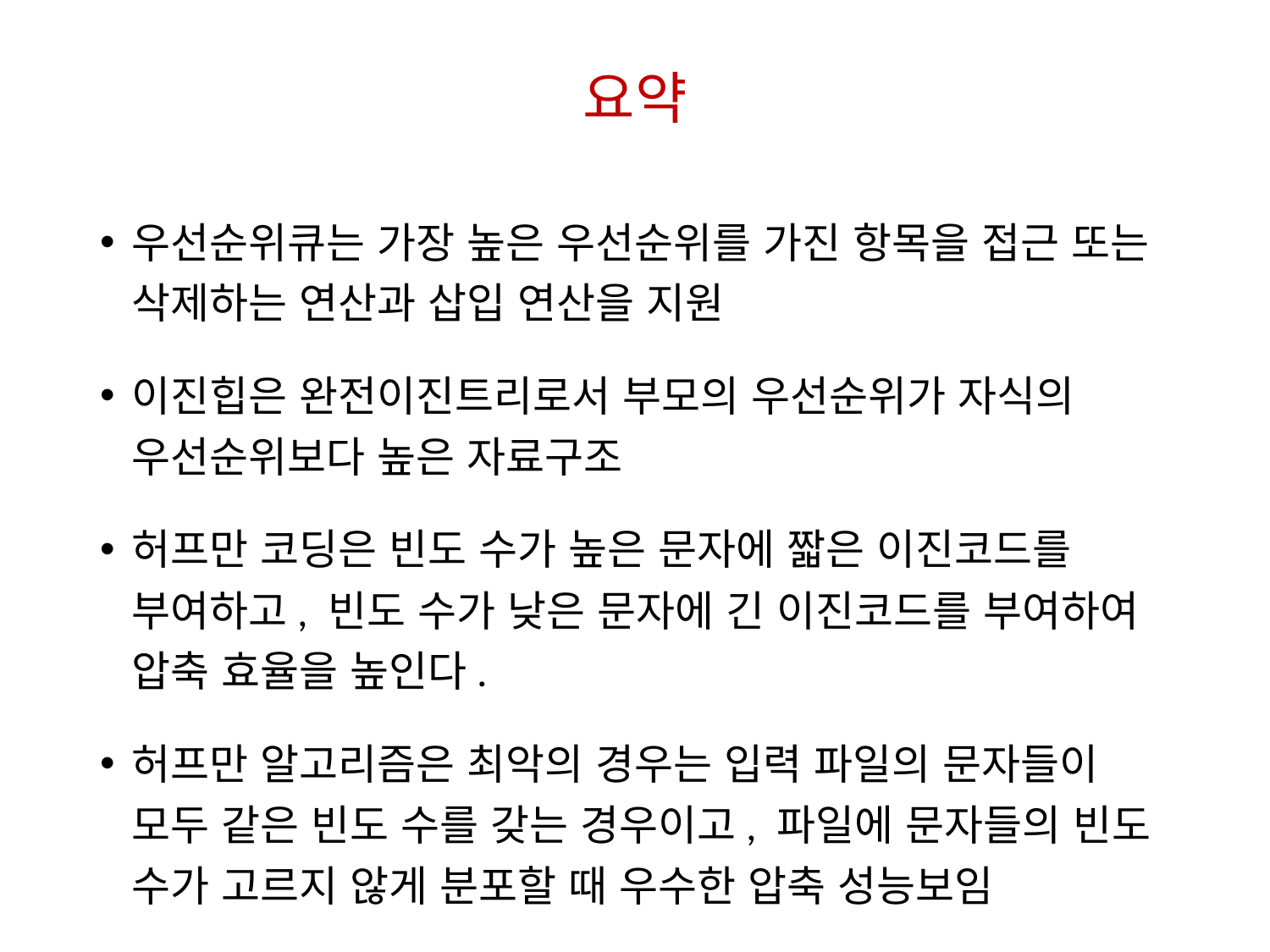

# 요약
우선순위큐는 가장 높은 우선순위를 가진 항목을 접근 또는 삭제하는 연산과 삽입 연산을 지원
이진힙은 완전이진트리로서 부모의 우선순위가 자식의 우선순위보다 높은 자료구조
허프만 코딩은 빈도 수가 높은 문자에 짧은 이진코드를 부여하고, 빈도 수가 낮은 문자에 긴 이진코드를 부여하여 압축 효율을 높인다.
허프만 알고리즘은 최악의 경우는 입력 파일의 문자들이 모두 같은 빈도 수를 갖는 경우이고, 파일에 문자들의 빈도 수가 고르지 않게 분포할 때 우수한 압축 성능보임